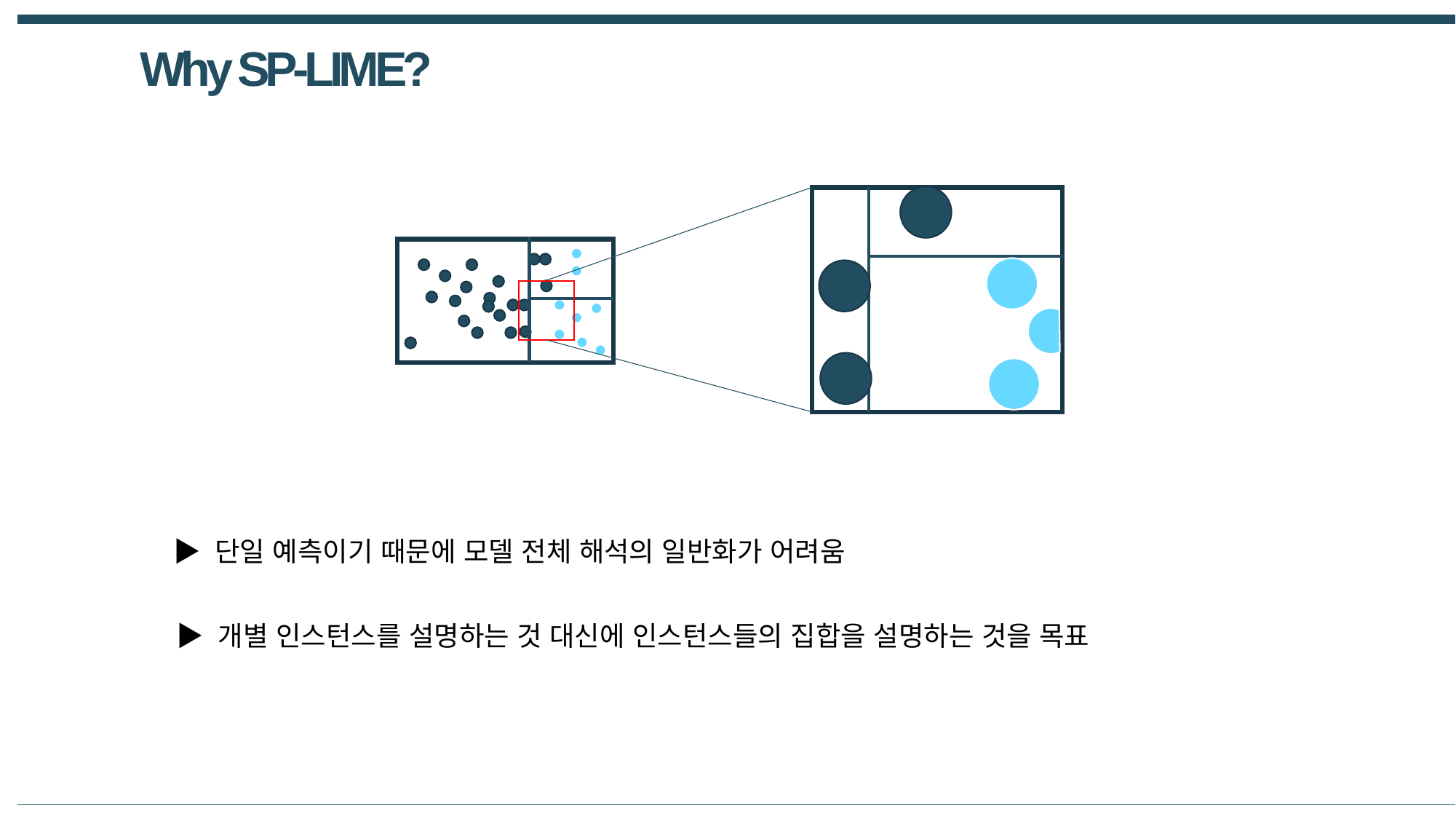

Why SP-LIME?

▶ 단일 예측이기 때문에 모델 전체 해석의 일반화가 어려움
▶ 개별 인스턴스를 설명하는 것 대신에 인스턴스들의 집합을 설명하는 것을 목표